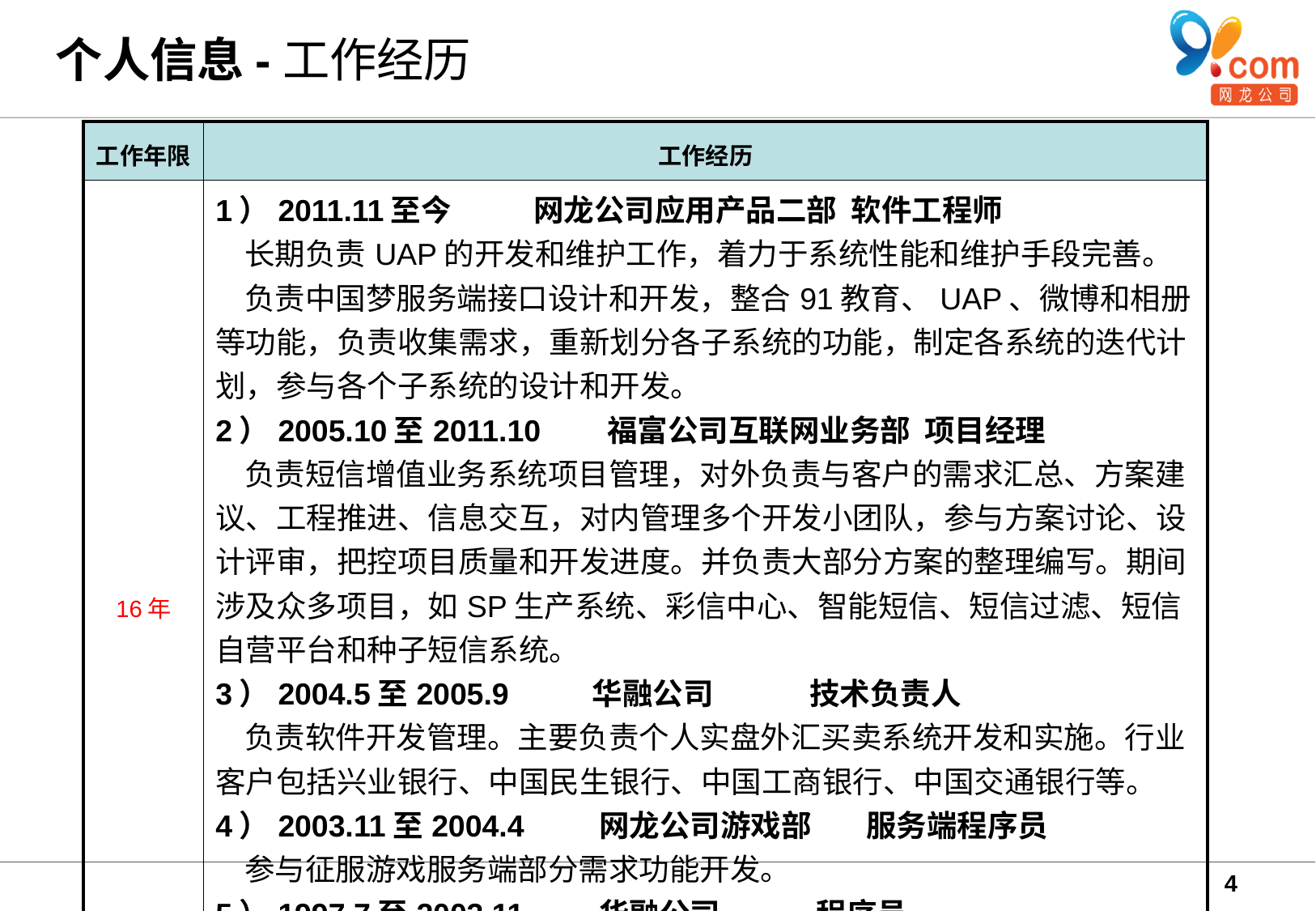

# 个人信息-工作经历
| 工作年限 | 工作经历 |
| --- | --- |
| 16年 | 1）2011.11至今 网龙公司应用产品二部 软件工程师 长期负责UAP的开发和维护工作，着力于系统性能和维护手段完善。 负责中国梦服务端接口设计和开发，整合91教育、UAP、微博和相册等功能，负责收集需求，重新划分各子系统的功能，制定各系统的迭代计划，参与各个子系统的设计和开发。 2）2005.10至2011.10 福富公司互联网业务部 项目经理 负责短信增值业务系统项目管理，对外负责与客户的需求汇总、方案建议、工程推进、信息交互，对内管理多个开发小团队，参与方案讨论、设计评审，把控项目质量和开发进度。并负责大部分方案的整理编写。期间涉及众多项目，如SP生产系统、彩信中心、智能短信、短信过滤、短信自营平台和种子短信系统。 3）2004.5至2005.9 华融公司 技术负责人 负责软件开发管理。主要负责个人实盘外汇买卖系统开发和实施。行业客户包括兴业银行、中国民生银行、中国工商银行、中国交通银行等。 4）2003.11至2004.4 网龙公司游戏部 服务端程序员 参与征服游戏服务端部分需求功能开发。 5）1997.7至2003.11 华融公司 程序员 参与农信和城信账务系统开发，负责储蓄卡系统、个人实盘外汇买卖系统设计、程序开发和项目实施及推广工作。 |
4